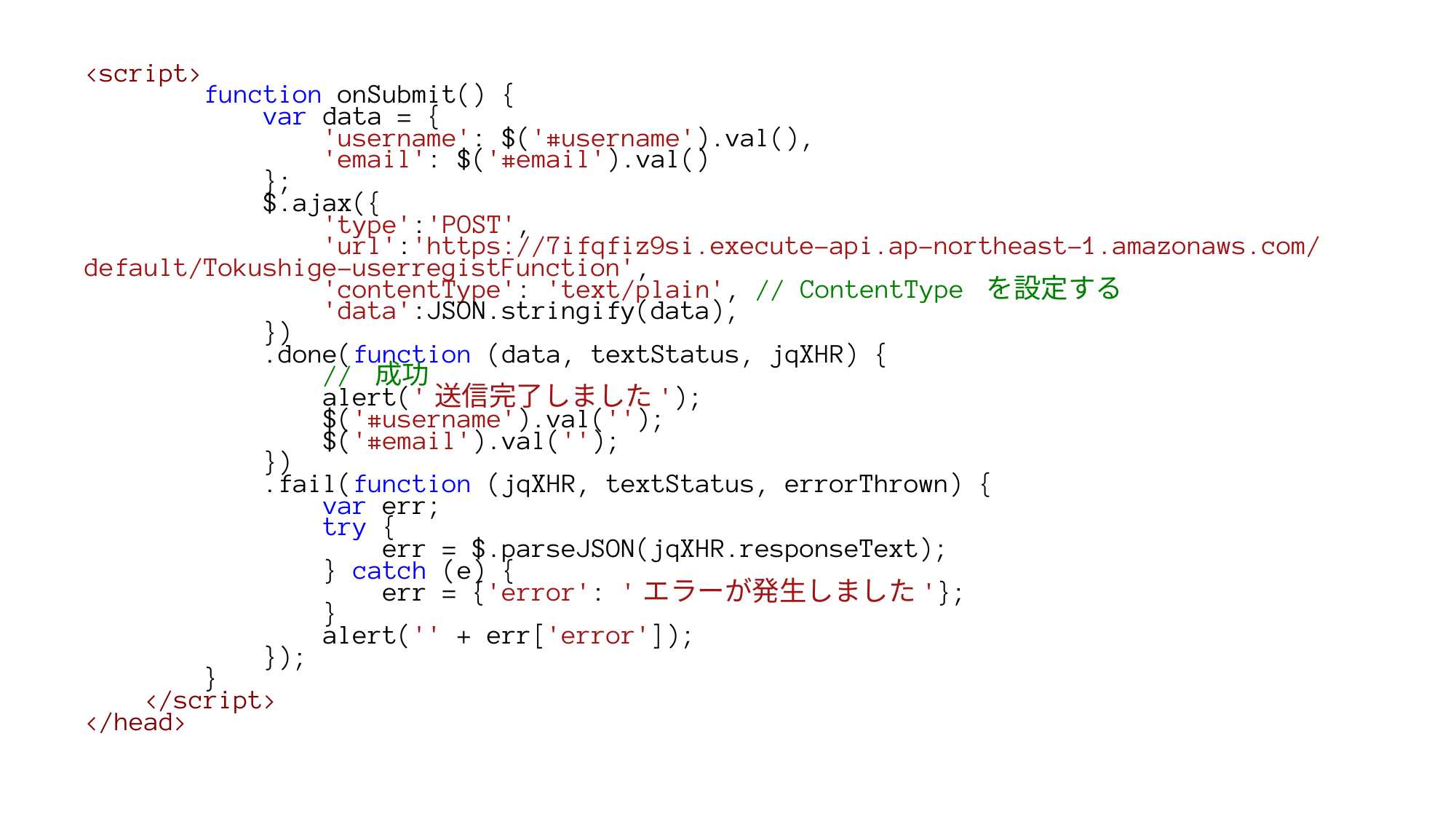

<script>
        function onSubmit() {
            var data = {
                'username': $('#username').val(),
                'email': $('#email').val()
            };
            $.ajax({
                'type':'POST',
                'url':'https://7ifqfiz9si.execute-api.ap-northeast-1.amazonaws.com/default/Tokushige-userregistFunction',
                'contentType': 'text/plain', // ContentType を設定する
                'data':JSON.stringify(data),
            })
            .done(function (data, textStatus, jqXHR) {
                // 成功
                alert('送信完了しました');
                $('#username').val('');
                $('#email').val('');
            })
            .fail(function (jqXHR, textStatus, errorThrown) {
                var err;
                try {
                    err = $.parseJSON(jqXHR.responseText);
                } catch (e) {
                    err = {'error': 'エラーが発生しました'};
                }
                alert('' + err['error']);
            });
        }
    </script>
</head>